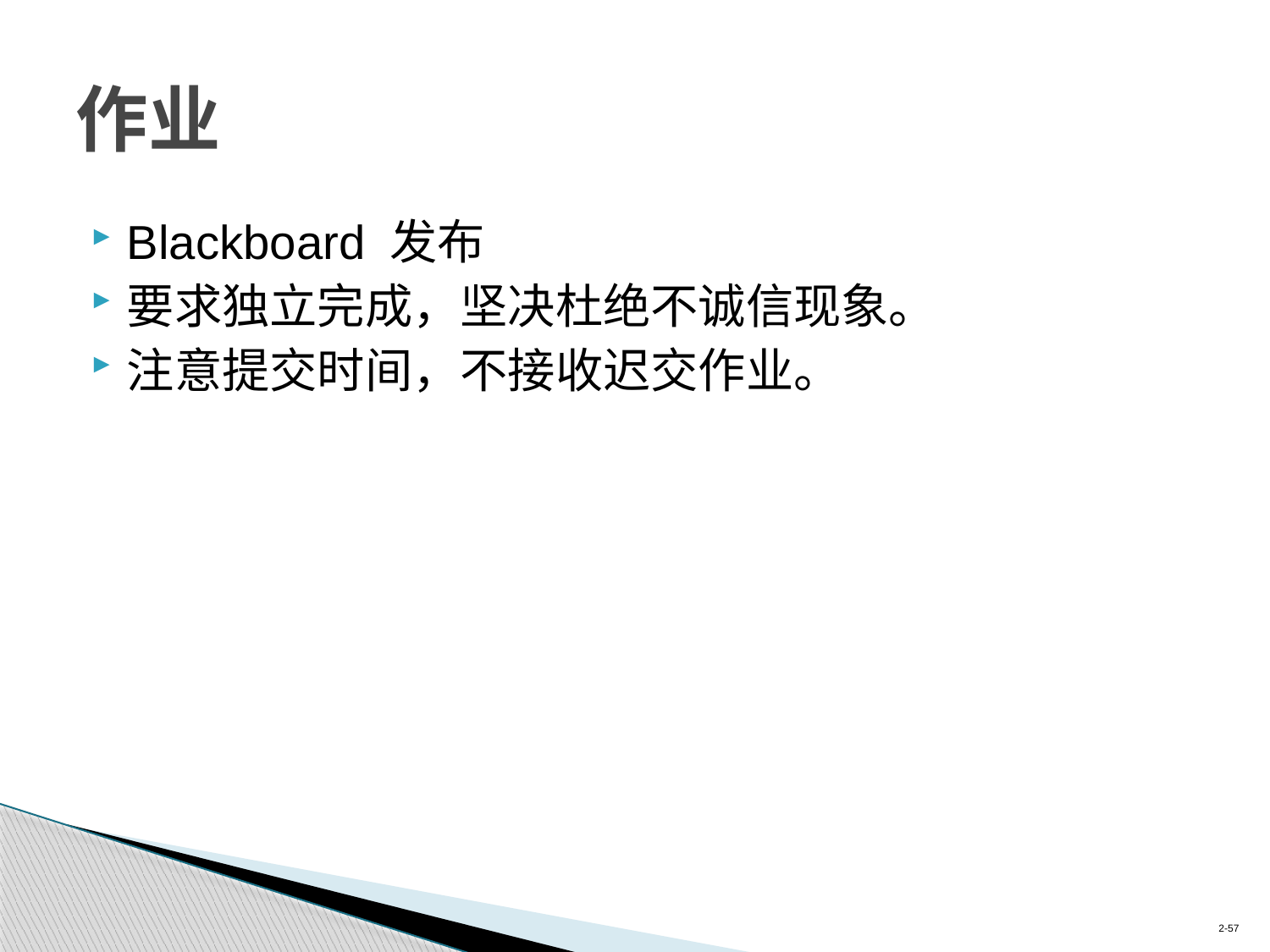

# 作业
Blackboard 发布
要求独立完成，坚决杜绝不诚信现象。
注意提交时间，不接收迟交作业。

2-57